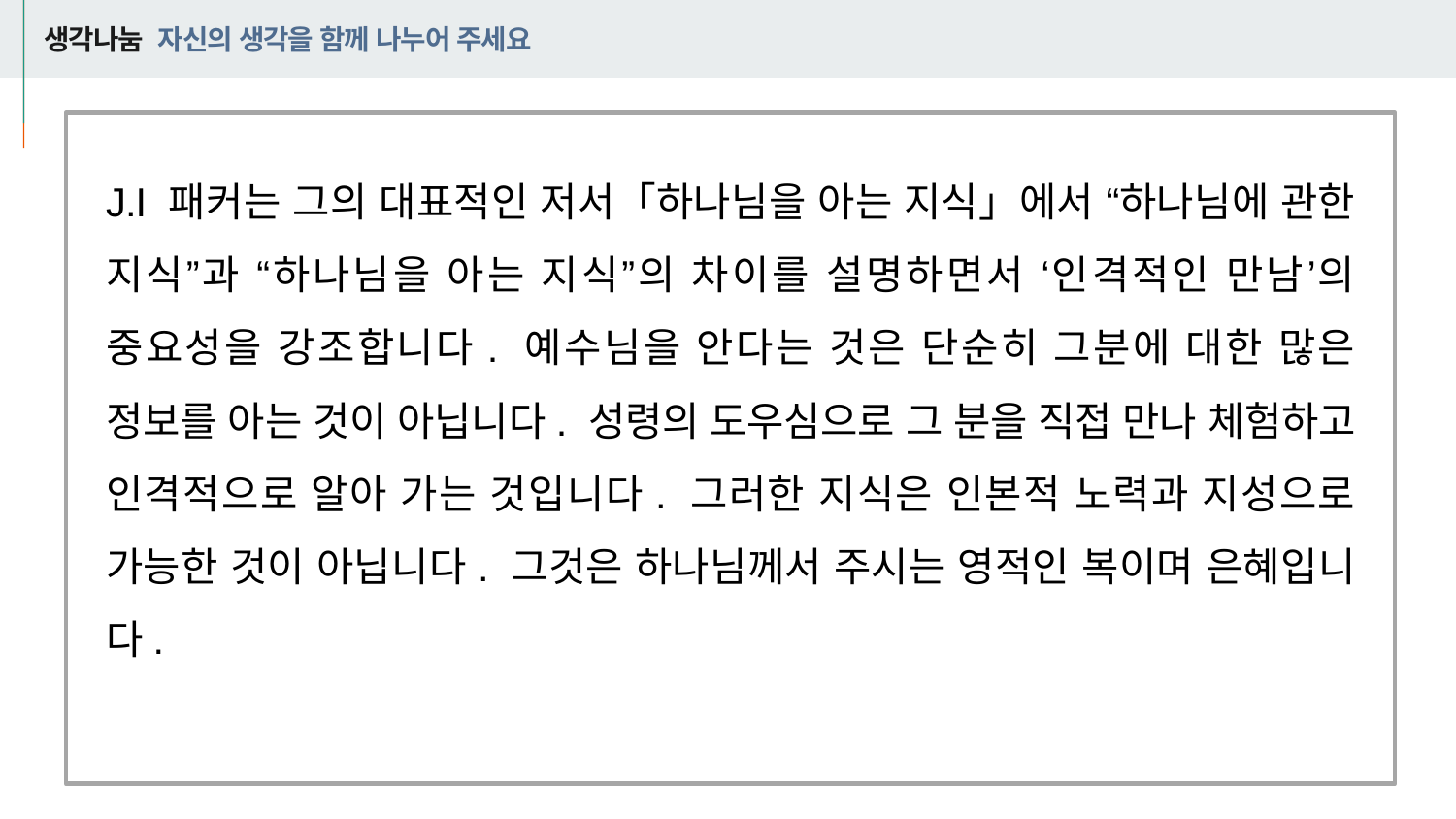

# 생각나눔  자신의 생각을 함께 나누어 주세요
J.I 패커는 그의 대표적인 저서「하나님을 아는 지식」에서 “하나님에 관한 지식”과 “하나님을 아는 지식”의 차이를 설명하면서 ‘인격적인 만남’의 중요성을 강조합니다. 예수님을 안다는 것은 단순히 그분에 대한 많은 정보를 아는 것이 아닙니다. 성령의 도우심으로 그 분을 직접 만나 체험하고 인격적으로 알아 가는 것입니다. 그러한 지식은 인본적 노력과 지성으로 가능한 것이 아닙니다. 그것은 하나님께서 주시는 영적인 복이며 은혜입니다.